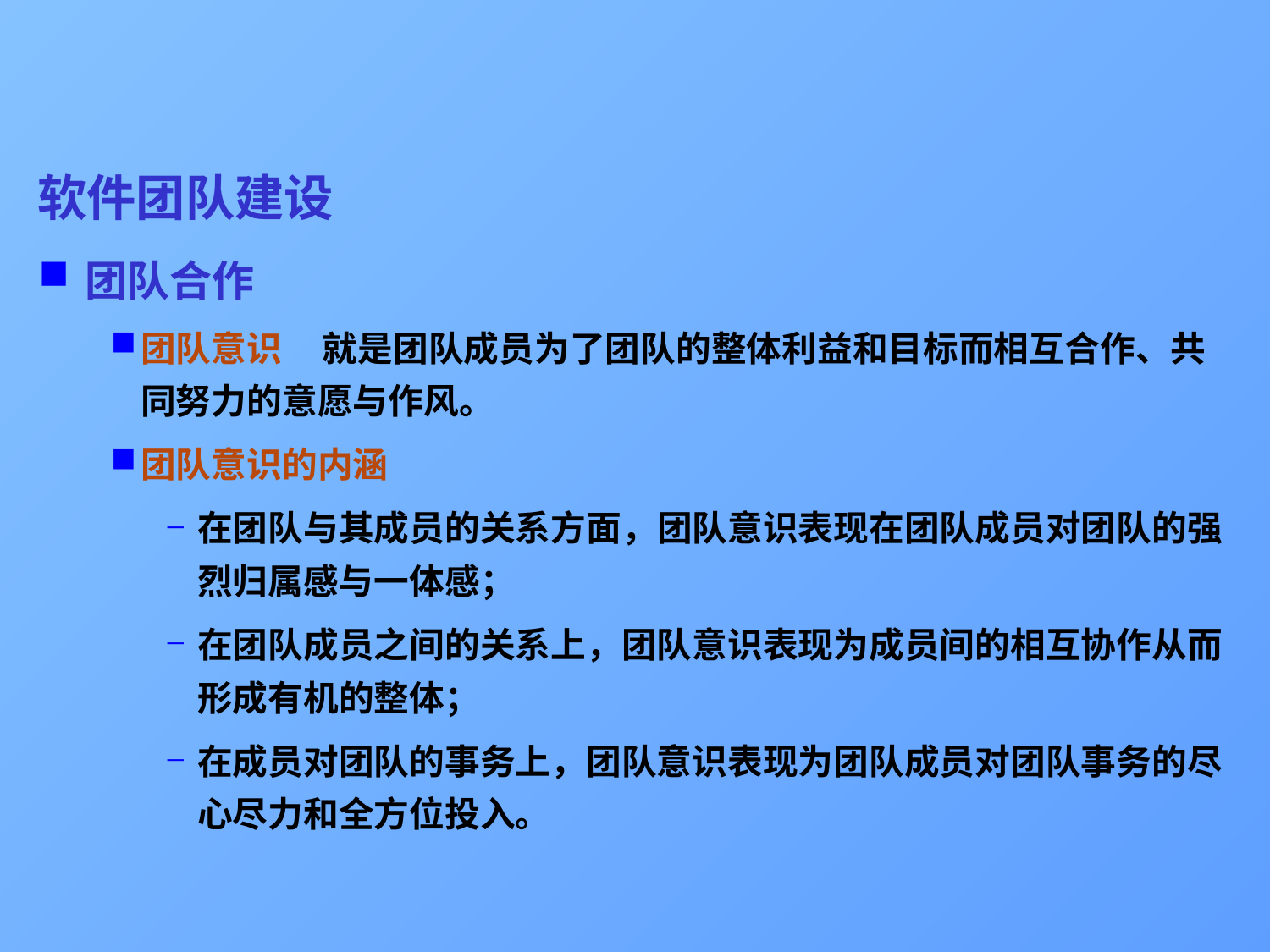

# 软件团队建设
团队合作
团队意识     就是团队成员为了团队的整体利益和目标而相互合作、共同努力的意愿与作风。
团队意识的内涵
在团队与其成员的关系方面，团队意识表现在团队成员对团队的强烈归属感与一体感；
在团队成员之间的关系上，团队意识表现为成员间的相互协作从而形成有机的整体；
在成员对团队的事务上，团队意识表现为团队成员对团队事务的尽心尽力和全方位投入。